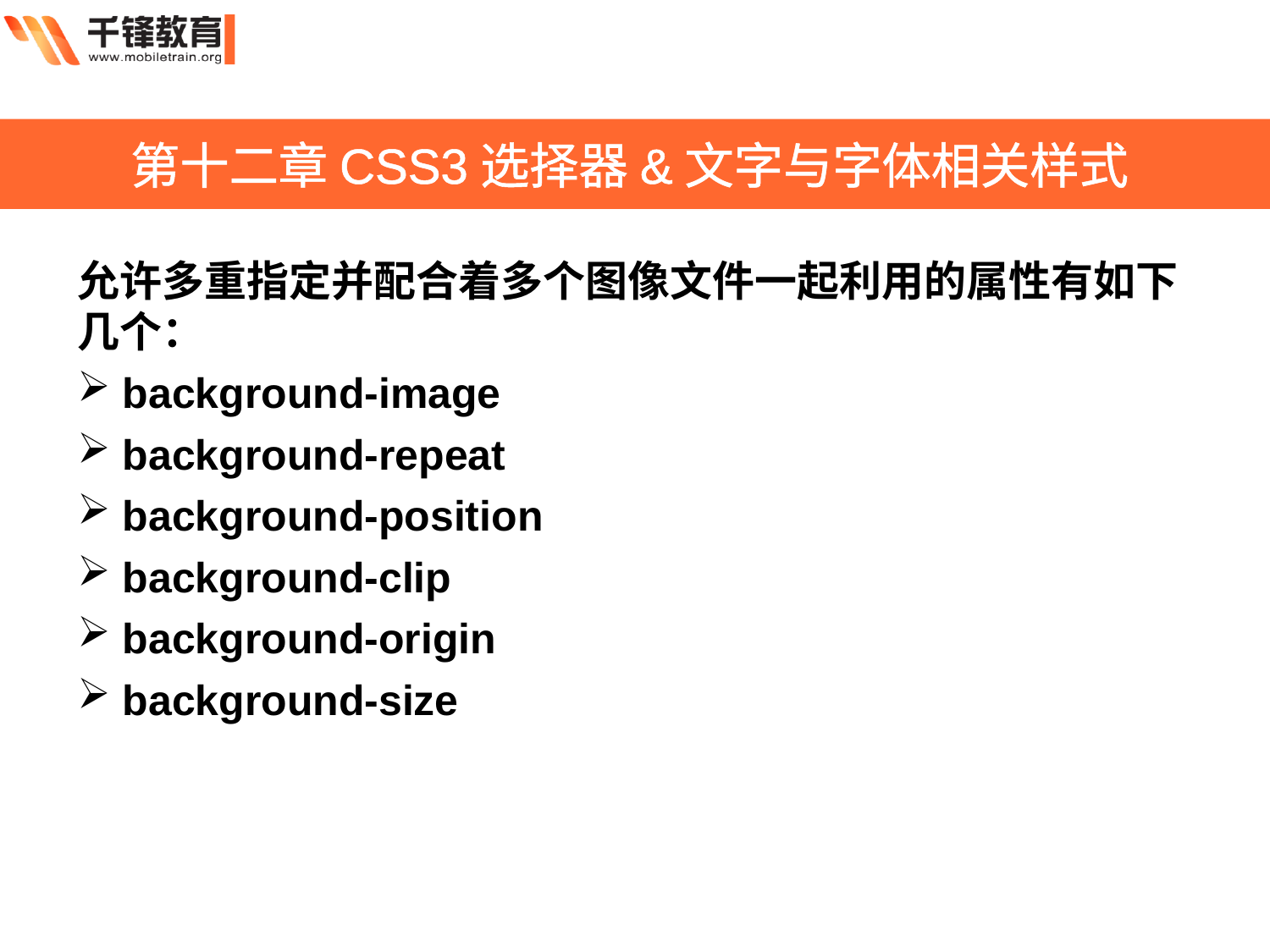

第十二章CSS3选择器&文字与字体相关样式
允许多重指定并配合着多个图像文件一起利用的属性有如下几个：
 background-image
 background-repeat
 background-position
 background-clip
 background-origin
 background-size